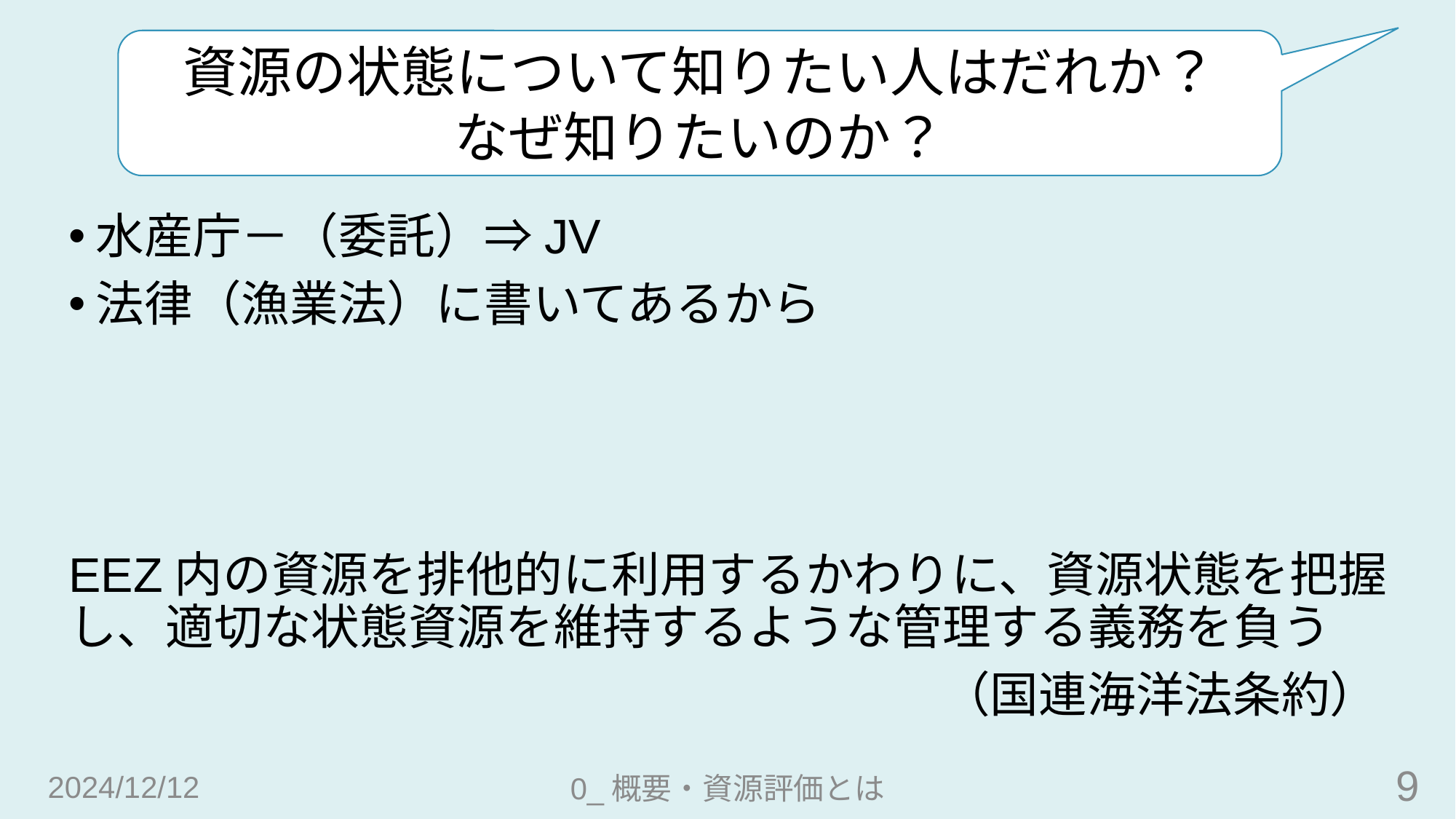

資源の状態について知りたい人はだれか？
なぜ知りたいのか？
水産庁－（委託）⇒JV
法律（漁業法）に書いてあるから

EEZ内の資源を排他的に利用するかわりに、資源状態を把握し、適切な状態資源を維持するような管理する義務を負う
								（国連海洋法条約）
9
2024/12/12
0_概要・資源評価とは